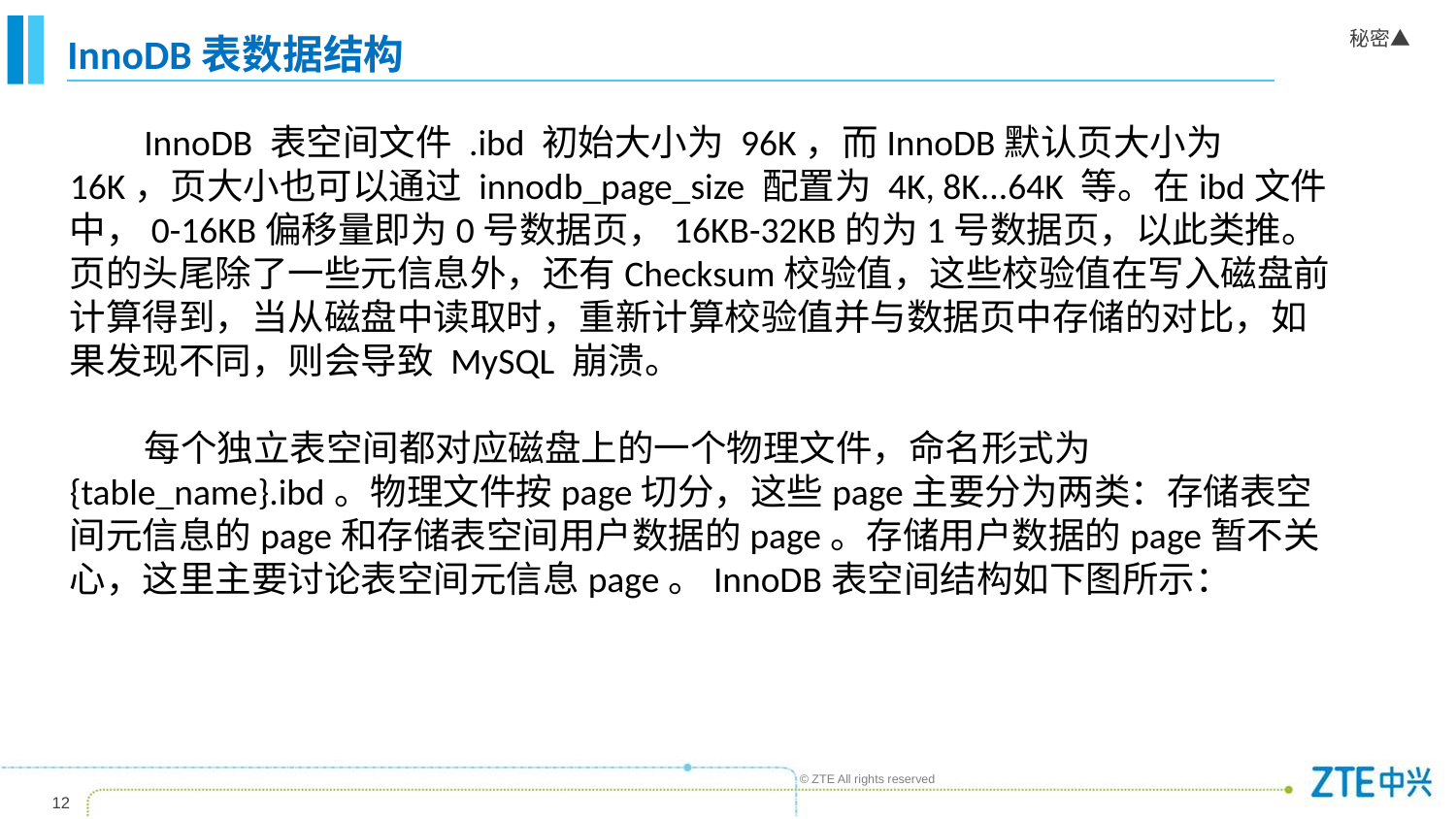

# InnoDB表数据结构
         InnoDB 表空间文件 .ibd 初始大小为 96K，而InnoDB默认页大小为 16K，页大小也可以通过 innodb_page_size 配置为 4K, 8K...64K 等。在ibd文件中，0-16KB偏移量即为0号数据页，16KB-32KB的为1号数据页，以此类推。页的头尾除了一些元信息外，还有Checksum校验值，这些校验值在写入磁盘前计算得到，当从磁盘中读取时，重新计算校验值并与数据页中存储的对比，如果发现不同，则会导致 MySQL 崩溃。

        每个独立表空间都对应磁盘上的一个物理文件，命名形式为{table_name}.ibd。物理文件按page切分，这些page主要分为两类：存储表空间元信息的page和存储表空间用户数据的page。存储用户数据的page暂不关心，这里主要讨论表空间元信息page。InnoDB表空间结构如下图所示：